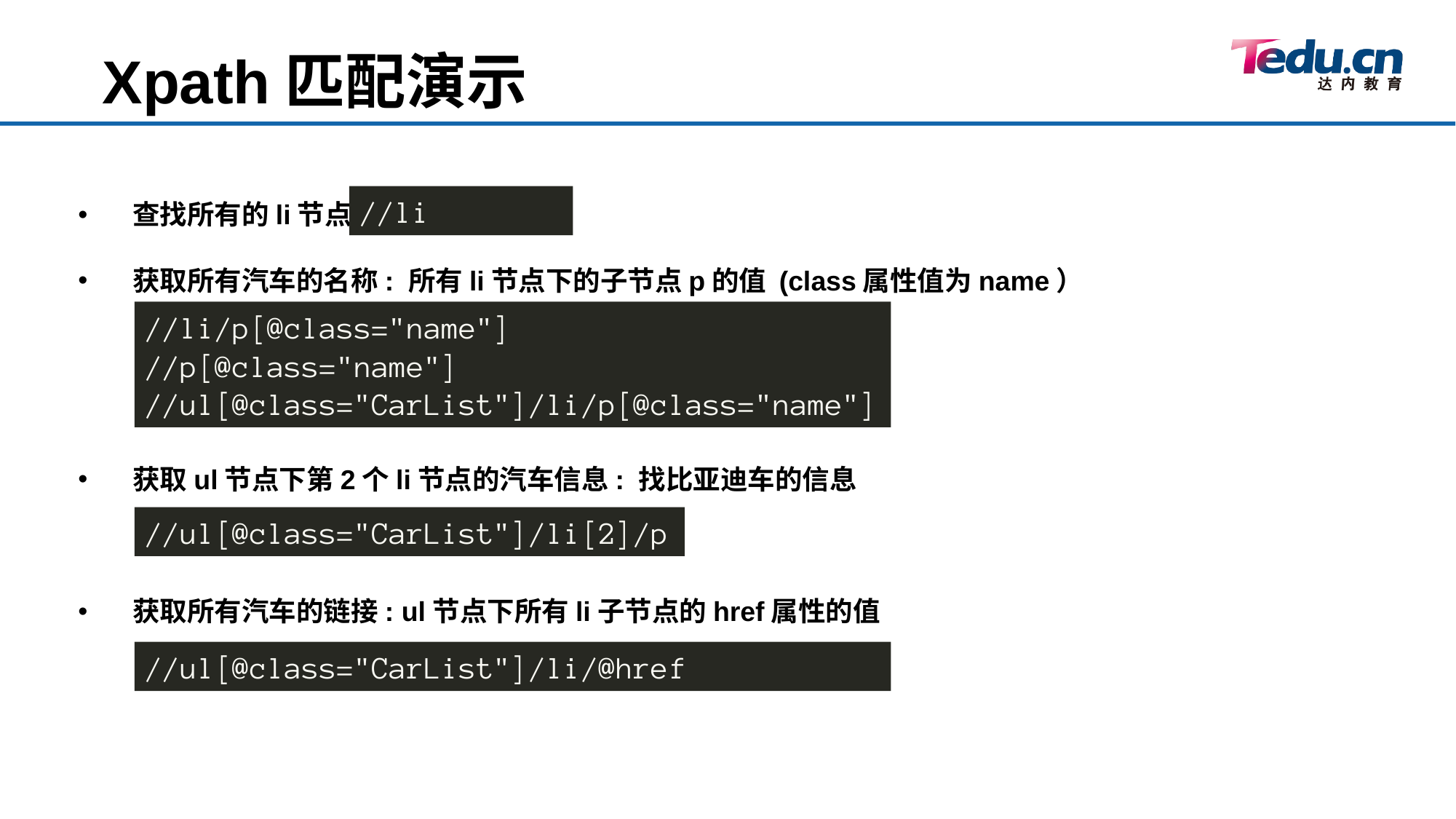

Xpath匹配演示
查找所有的li节点
获取所有汽车的名称: 所有li节点下的子节点p的值 (class属性值为name）

获取ul节点下第2个li节点的汽车信息: 找比亚迪车的信息

获取所有汽车的链接: ul节点下所有li子节点的href属性的值
//li
//li/p[@class="name"]
//p[@class="name"]
//ul[@class="CarList"]/li/p[@class="name"]
//ul[@class="CarList"]/li[2]/p
//ul[@class="CarList"]/li/@href